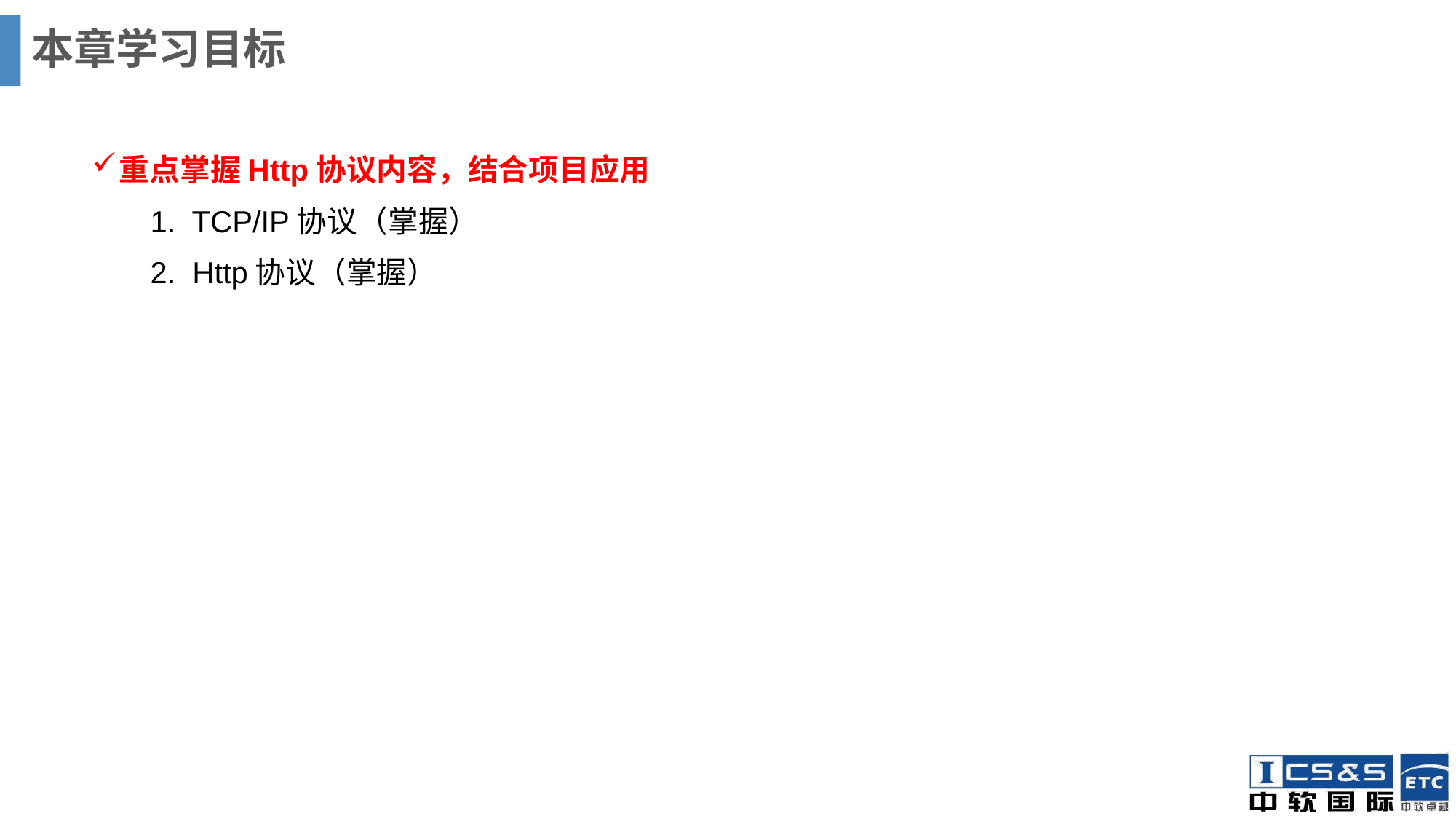

# 本章学习目标

重点掌握Http协议内容，结合项目应用
       1.  TCP/IP协议（掌握）
       2.  Http协议（掌握）